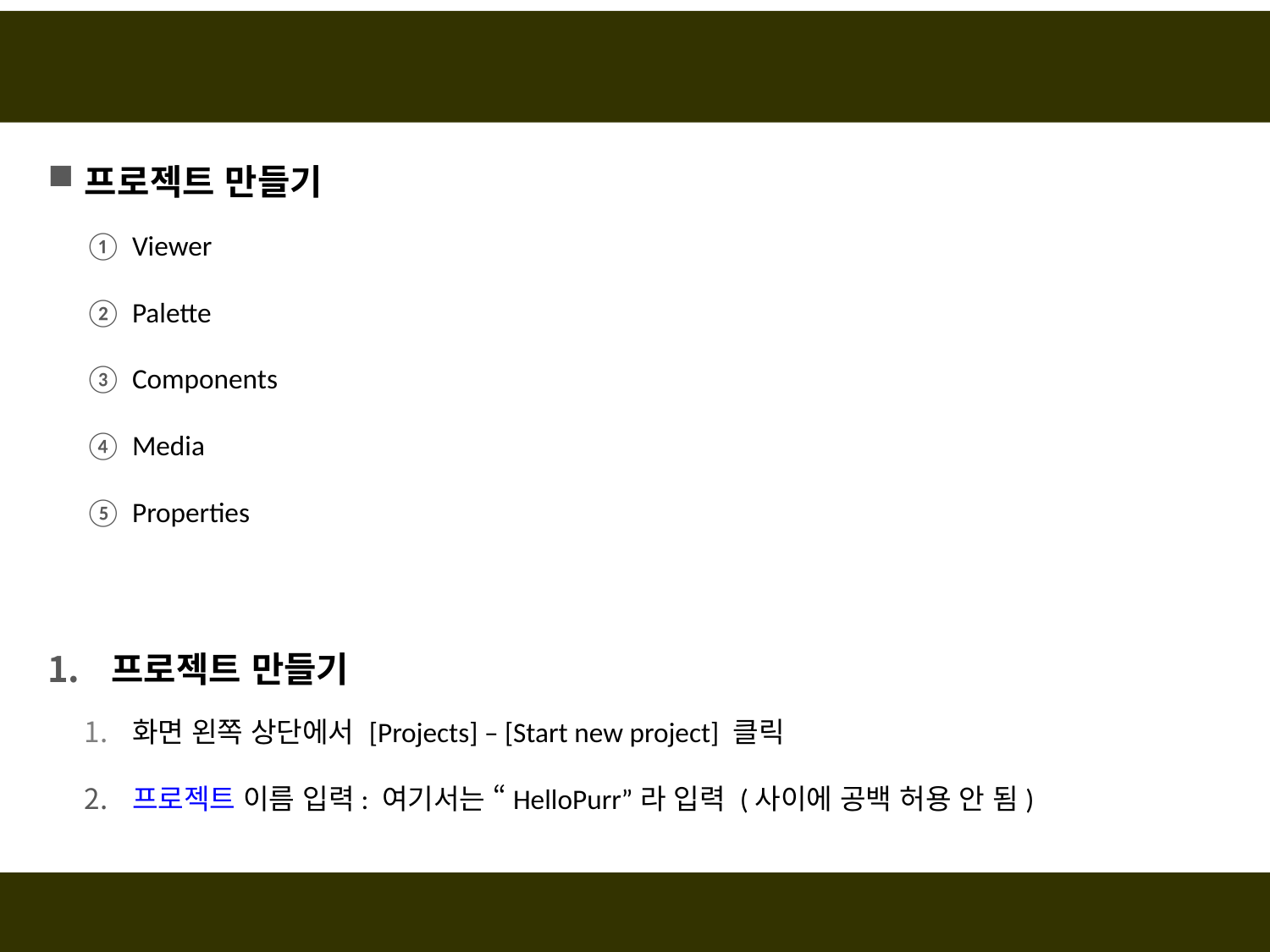

#
프로젝트 만들기
Viewer
Palette
Components
Media
Properties

프로젝트 만들기
화면 왼쪽 상단에서 [Projects] – [Start new project] 클릭
프로젝트 이름 입력: 여기서는 “HelloPurr”라 입력 (사이에 공백 허용 안 됨)